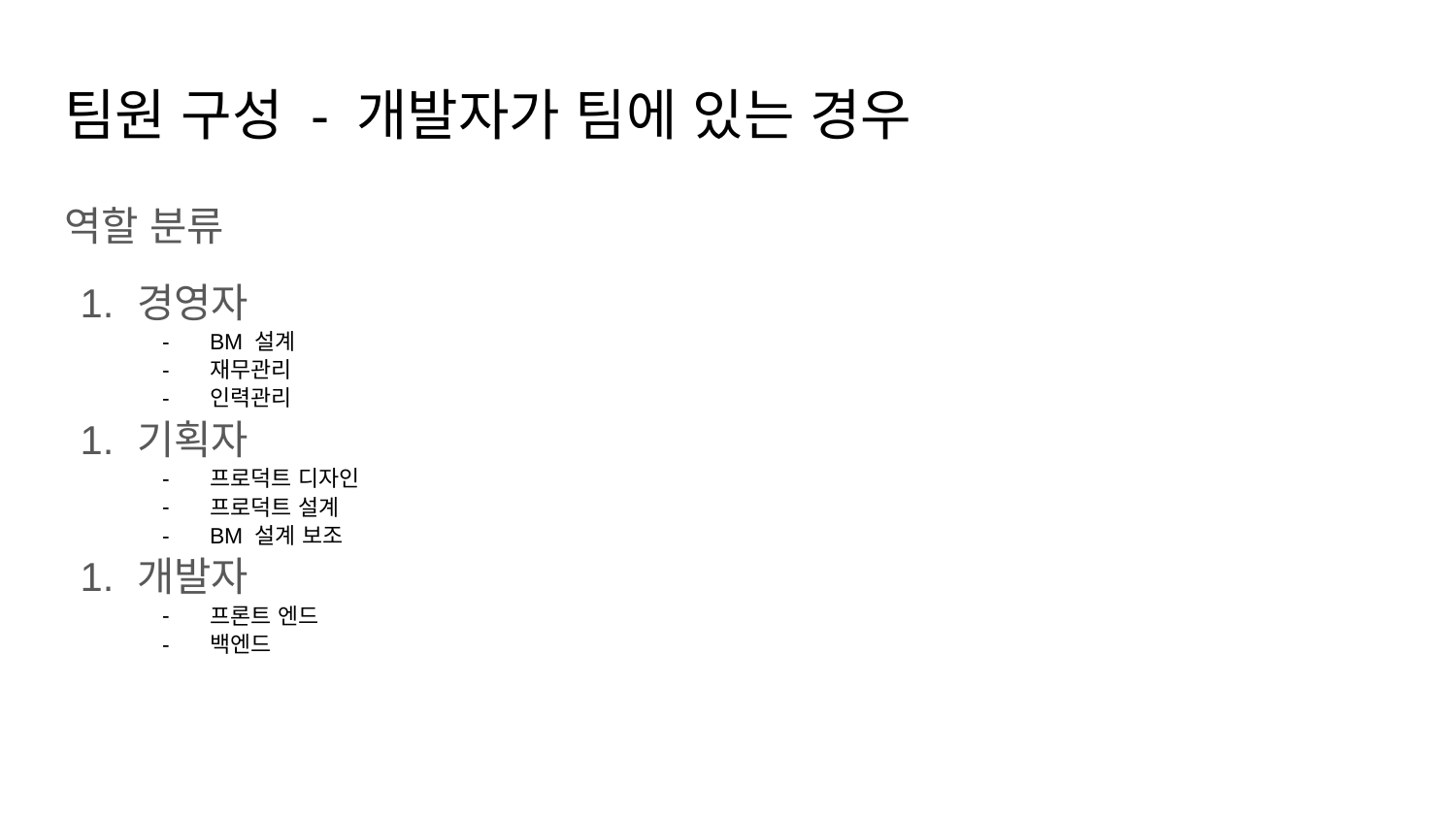

# 팀원 구성 - 개발자가 팀에 있는 경우
역할 분류
경영자
BM 설계
재무관리
인력관리
기획자
프로덕트 디자인
프로덕트 설계
BM 설계 보조
개발자
프론트 엔드
백엔드